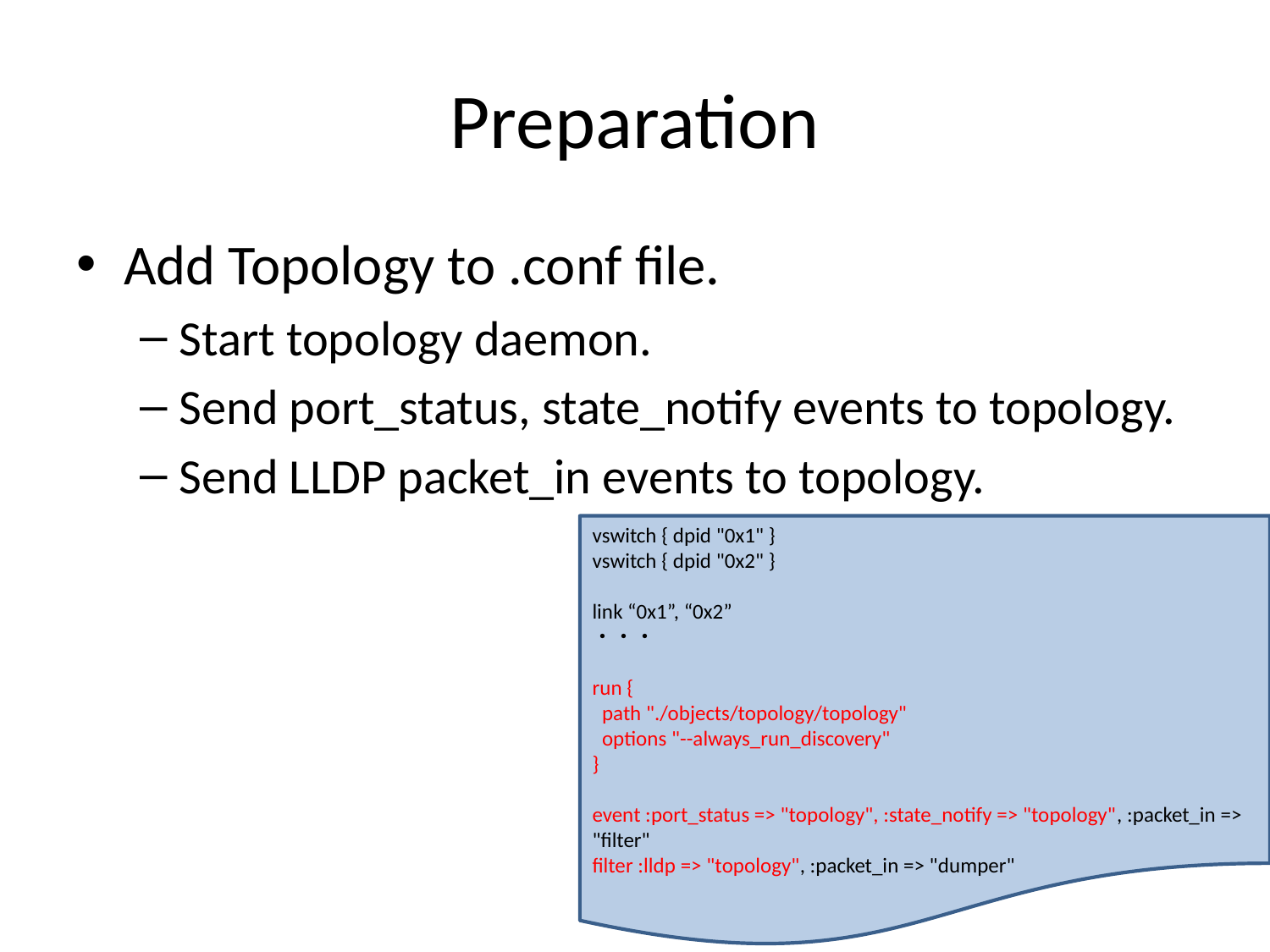

# Preparation
Add Topology to .conf file.
Start topology daemon.
Send port_status, state_notify events to topology.
Send LLDP packet_in events to topology.

vswitch { dpid "0x1" }
vswitch { dpid "0x2" }

link “0x1”, “0x2”
・・・

run {
  path "./objects/topology/topology"
  options "--always_run_discovery"
}

event :port_status => "topology", :state_notify => "topology", :packet_in => "filter"
filter :lldp => "topology", :packet_in => "dumper"